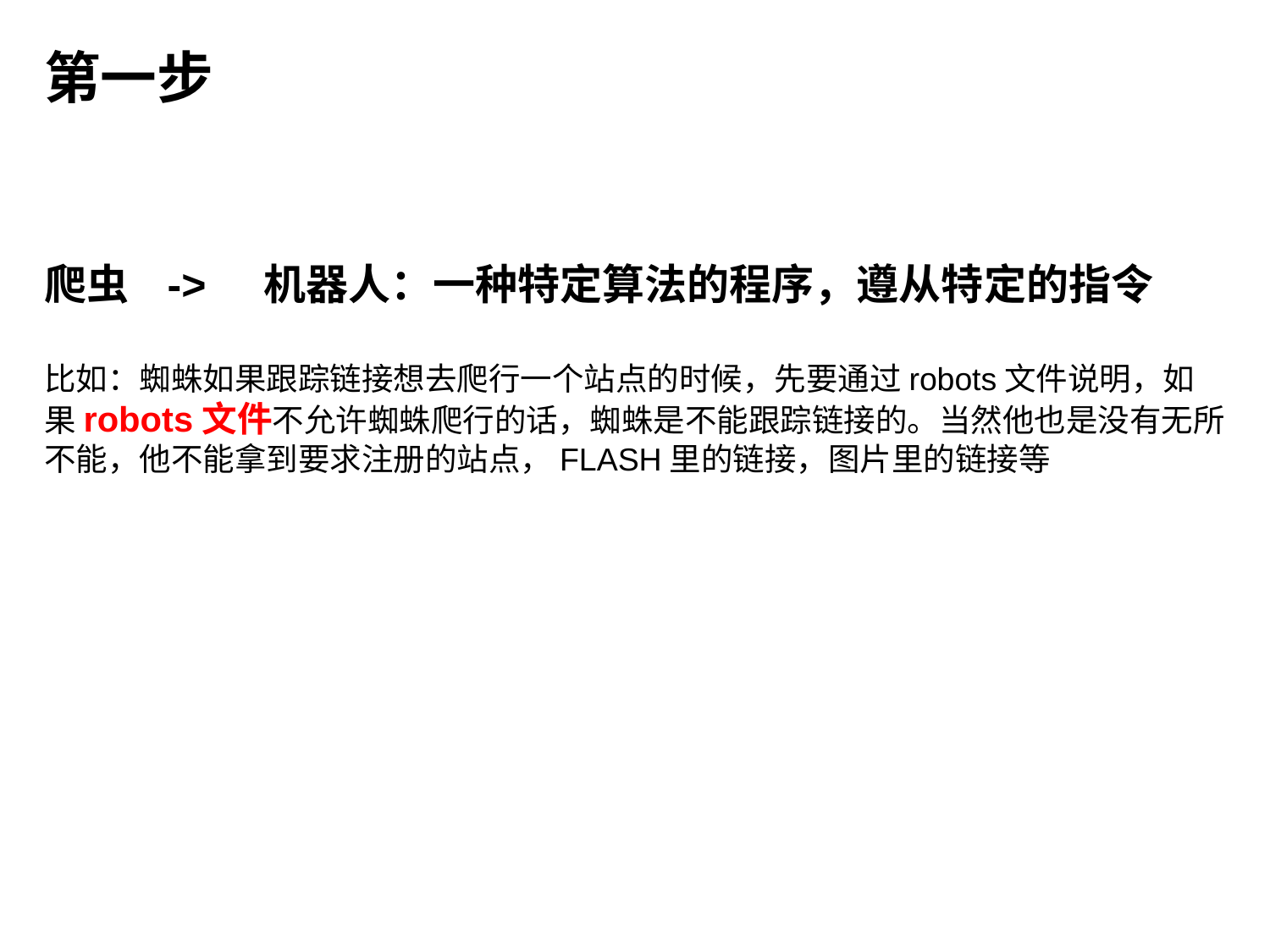

第一步
爬虫   ->    机器人：一种特定算法的程序，遵从特定的指令

比如：蜘蛛如果跟踪链接想去爬行一个站点的时候，先要通过robots文件说明，如果robots文件不允许蜘蛛爬行的话，蜘蛛是不能跟踪链接的。当然他也是没有无所不能，他不能拿到要求注册的站点，FLASH里的链接，图片里的链接等

点击添加文本
点击添加文本
点击添加文本
点击添加文本